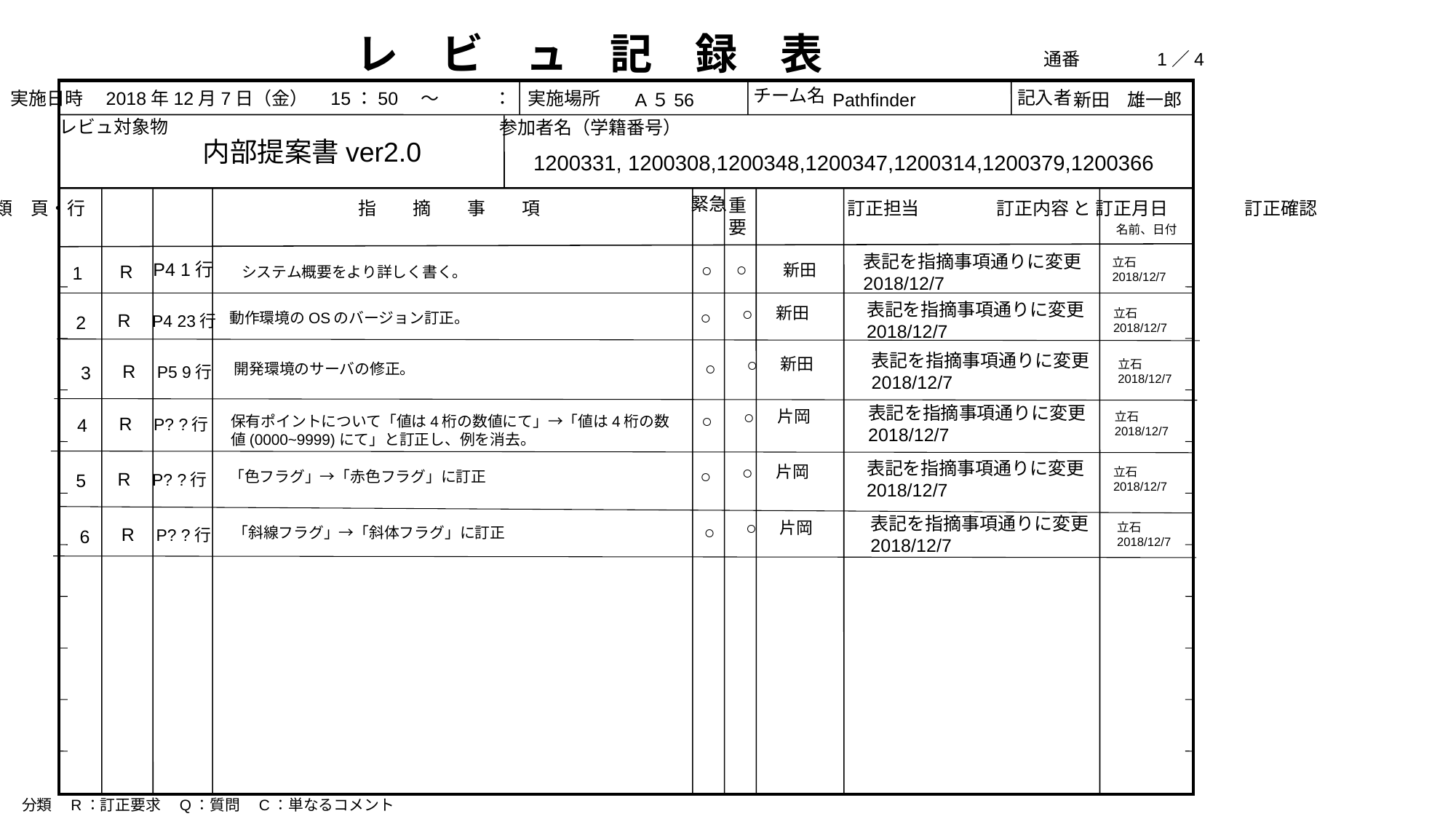

レ　ビ　ュ　記　録　表
通番　　　　1／4
チーム名

記入者
実施日時　2018年12月7日（金）　15：50　～　　　：
実施場所
レビュ対象物
参加者名（学籍番号）

緊急

重要

番号　分類　頁・行　　　　　　　　　　　　　　　指　　摘　　事　　項　　　　　　　　　　　　             　　訂正担当　　　 　訂正内容 と 訂正月日　 　　　訂正確認
名前、日付

分類　R：訂正要求　Q：質問　C：単なるコメント
A５56
Pathfinder
新田　雄一郎
内部提案書ver2.0
1200331, 1200308,1200348,1200347,1200314,1200379,1200366
表記を指摘事項通りに変更
2018/12/7
立石
2018/12/7
○
P4 1行
○
新田
R
1
システム概要をより詳しく書く。
表記を指摘事項通りに変更
2018/12/7
新田
立石
2018/12/7
○
○
動作環境のOSのバージョン訂正。
R
P4 23行
2
表記を指摘事項通りに変更
2018/12/7
新田
立石
2018/12/7
○
○
開発環境のサーバの修正。
R
P5 9行
3
表記を指摘事項通りに変更
2018/12/7
片岡
立石
2018/12/7
○
○
保有ポイントについて「値は4桁の数値にて」→「値は4桁の数値(0000~9999)にて」と訂正し、例を消去。
R
P? ?行
4
表記を指摘事項通りに変更
2018/12/7
片岡
立石
2018/12/7
○
○
「色フラグ」→「赤色フラグ」に訂正
R
P? ?行
5
表記を指摘事項通りに変更
2018/12/7
片岡
立石
2018/12/7
○
○
「斜線フラグ」→「斜体フラグ」に訂正
R
P? ?行
6